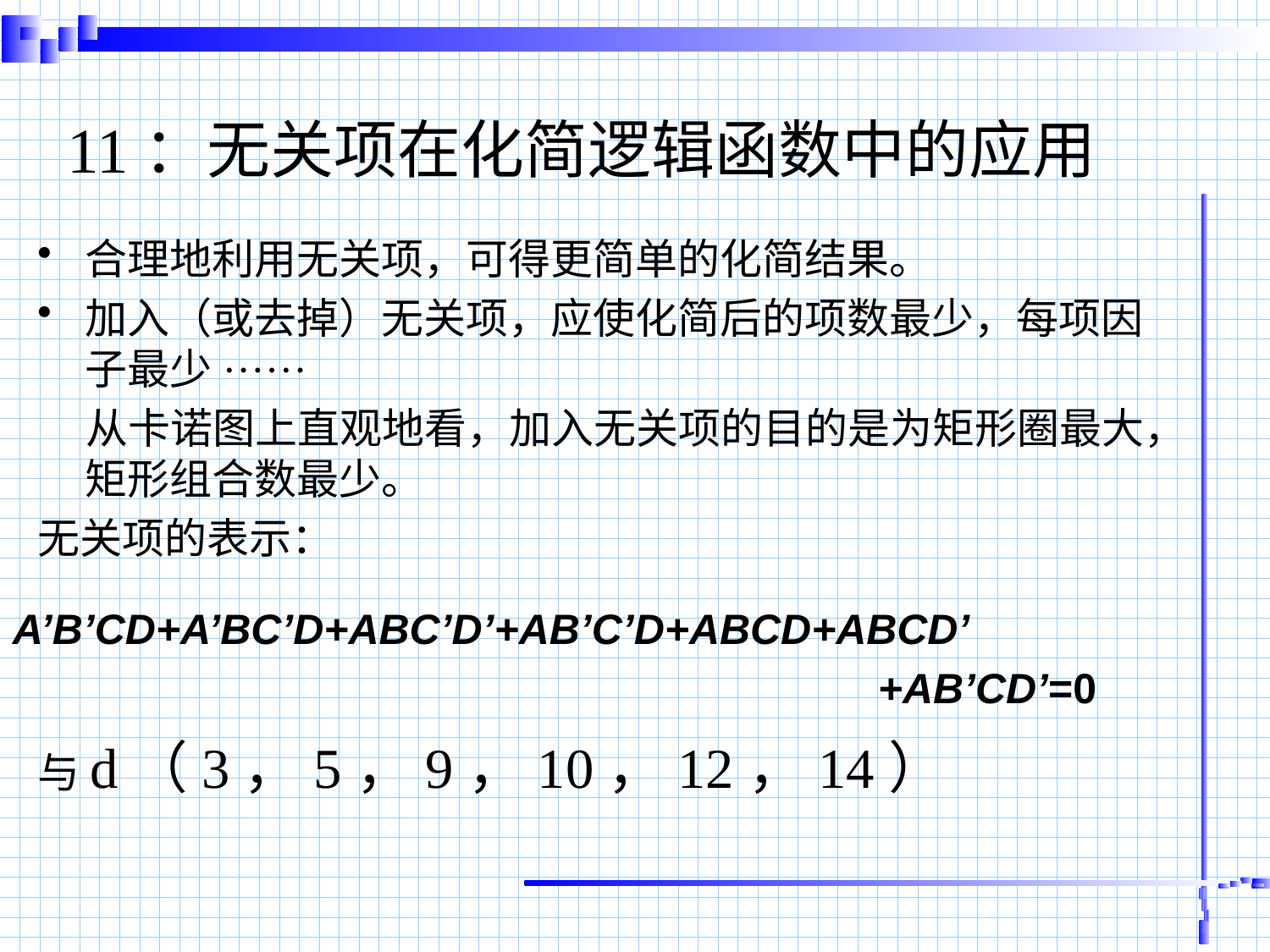

# 11：无关项在化简逻辑函数中的应用
合理地利用无关项，可得更简单的化简结果。
加入（或去掉）无关项，应使化简后的项数最少，每项因子最少······
    从卡诺图上直观地看，加入无关项的目的是为矩形圈最大，矩形组合数最少。
无关项的表示：

与d（3，5，9，10，12，14）
A’B’CD+A’BC’D+ABC’D’+AB’C’D+ABCD+ABCD’
                                                                         +AB’CD’=0